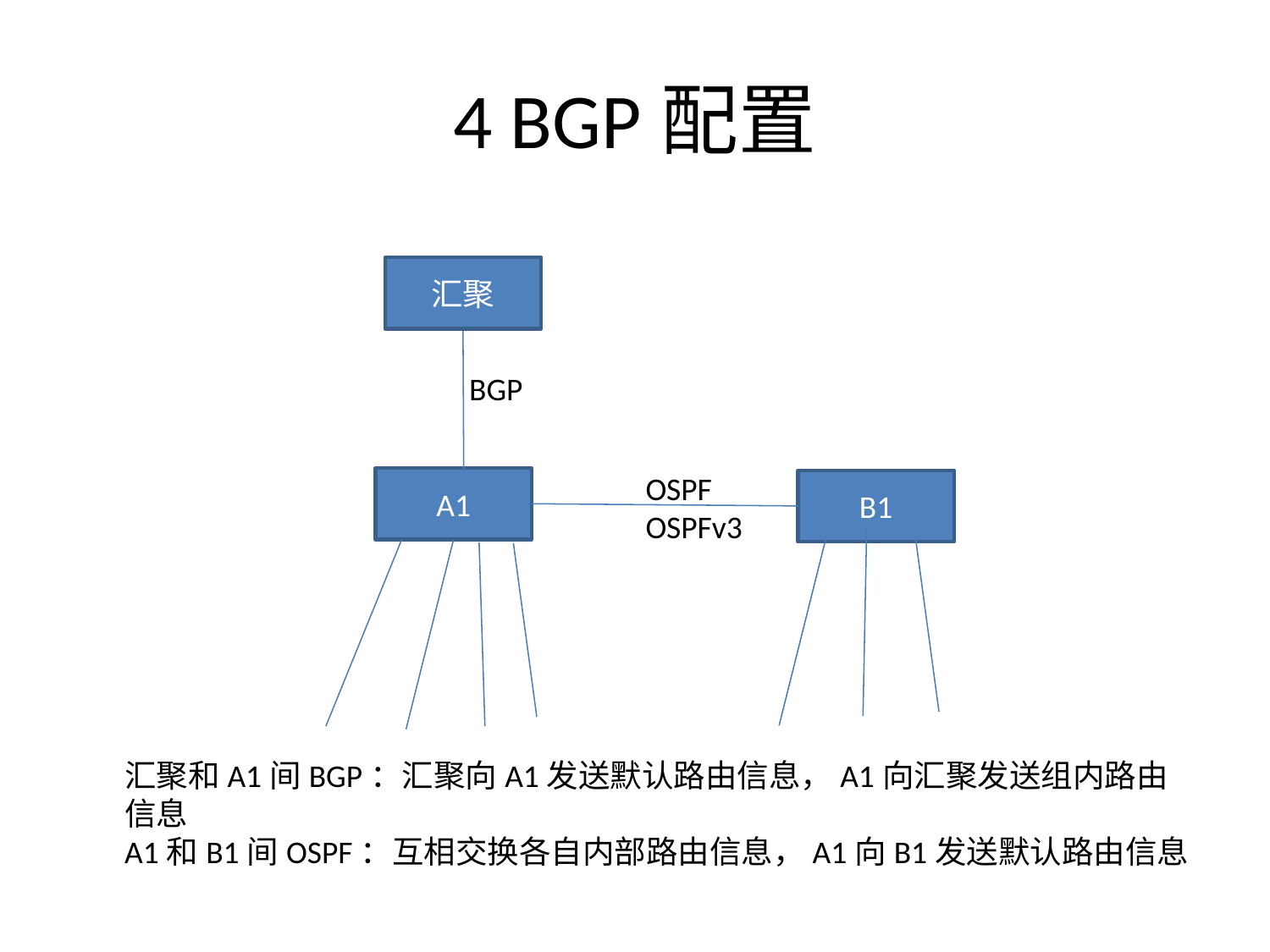

# 4 BGP配置
汇聚
BGP
OSPF
OSPFv3
A1
B1
汇聚和A1间BGP：汇聚向A1发送默认路由信息，A1向汇聚发送组内路由信息
A1和B1间OSPF：互相交换各自内部路由信息，A1向B1发送默认路由信息